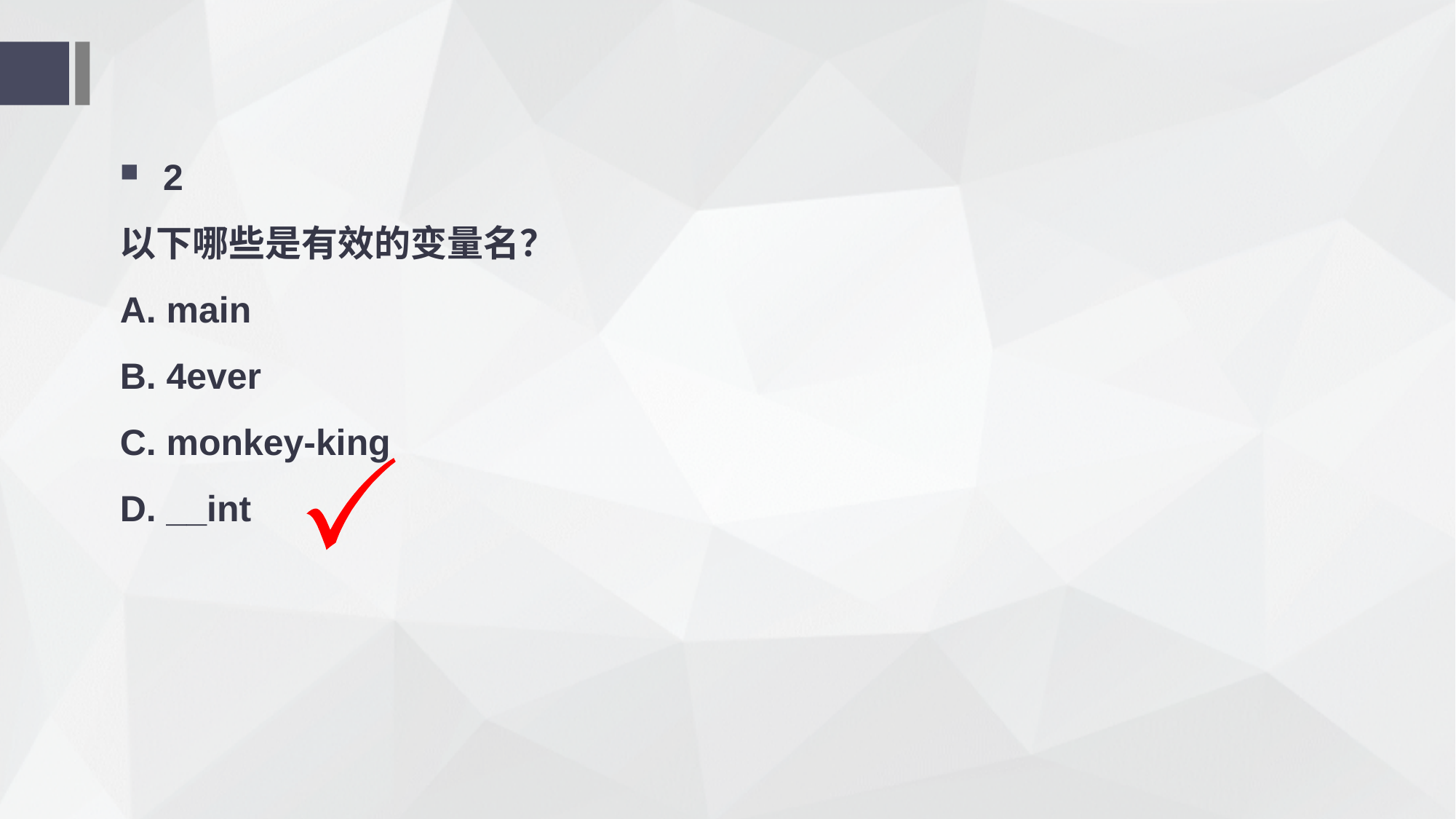

2
以下哪些是有效的变量名？
A. main
B. 4ever
C. monkey-king
D. __int